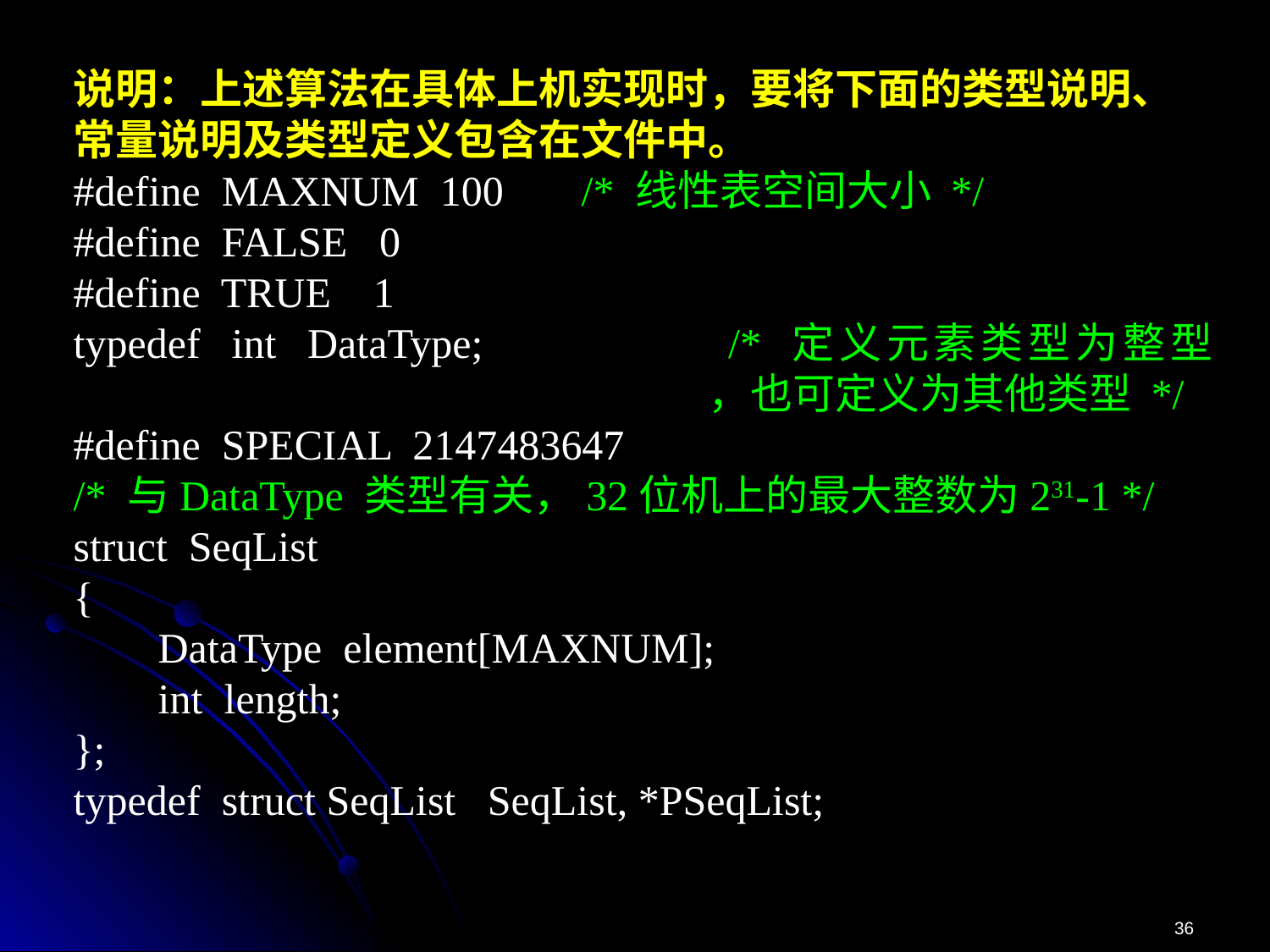

说明：上述算法在具体上机实现时，要将下面的类型说明、
常量说明及类型定义包含在文件中。
#define  MAXNUM  100    	/* 线性表空间大小 */
#define  FALSE   0
#define  TRUE    1
typedef  int  DataType;		/* 定义元素类型为整型					，也可定义为其他类型 */
#define  SPECIAL  2147483647
/* 与DataType 类型有关，32位机上的最大整数为231-1 */
struct  SeqList
{
        DataType  element[MAXNUM];
        int  length;
};
typedef  struct SeqList   SeqList, *PSeqList;

36